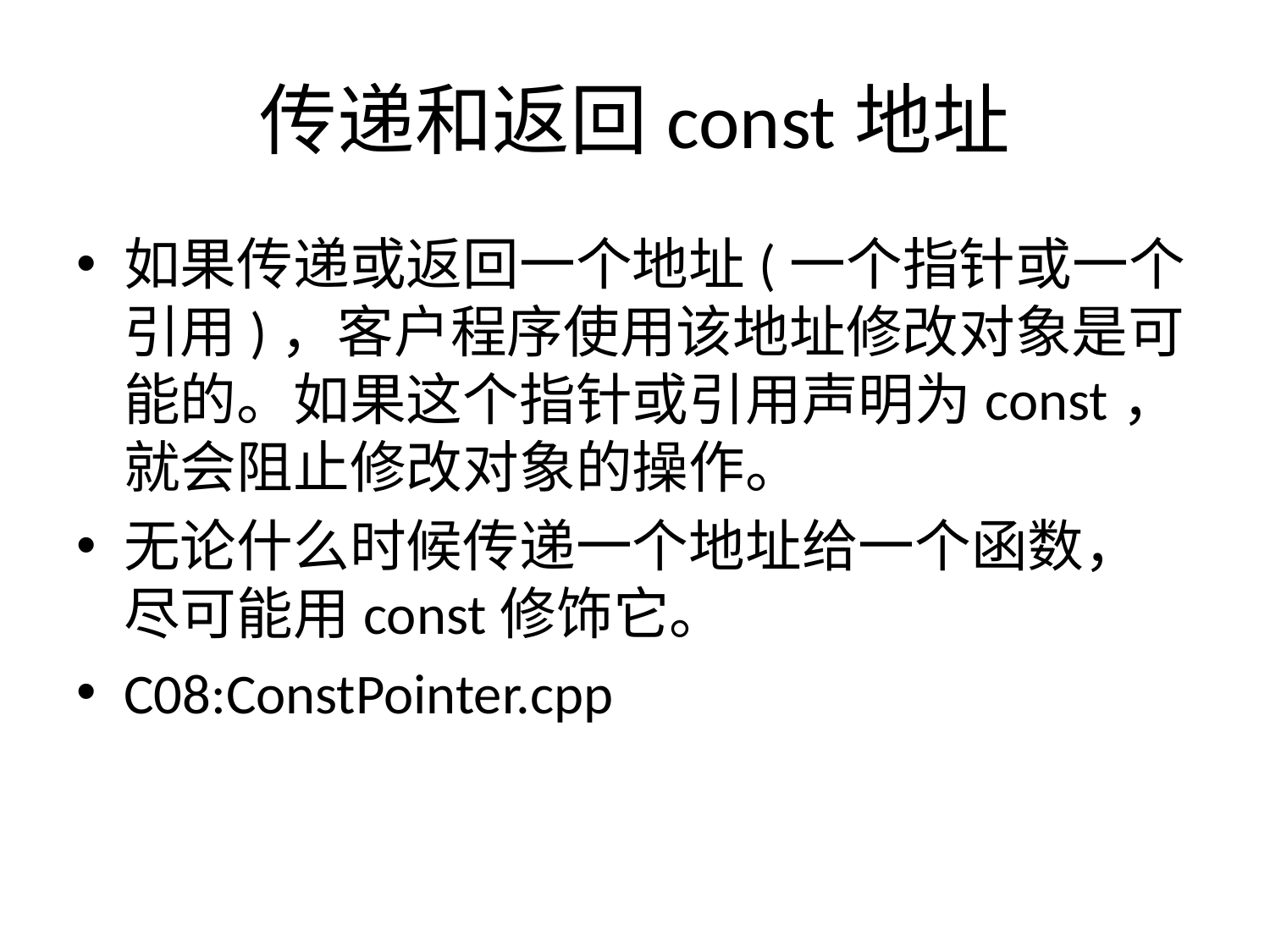

# 传递和返回const地址
如果传递或返回一个地址(一个指针或一个引用)，客户程序使用该地址修改对象是可能的。如果这个指针或引用声明为const，就会阻止修改对象的操作。
无论什么时候传递一个地址给一个函数，尽可能用const修饰它。
C08:ConstPointer.cpp